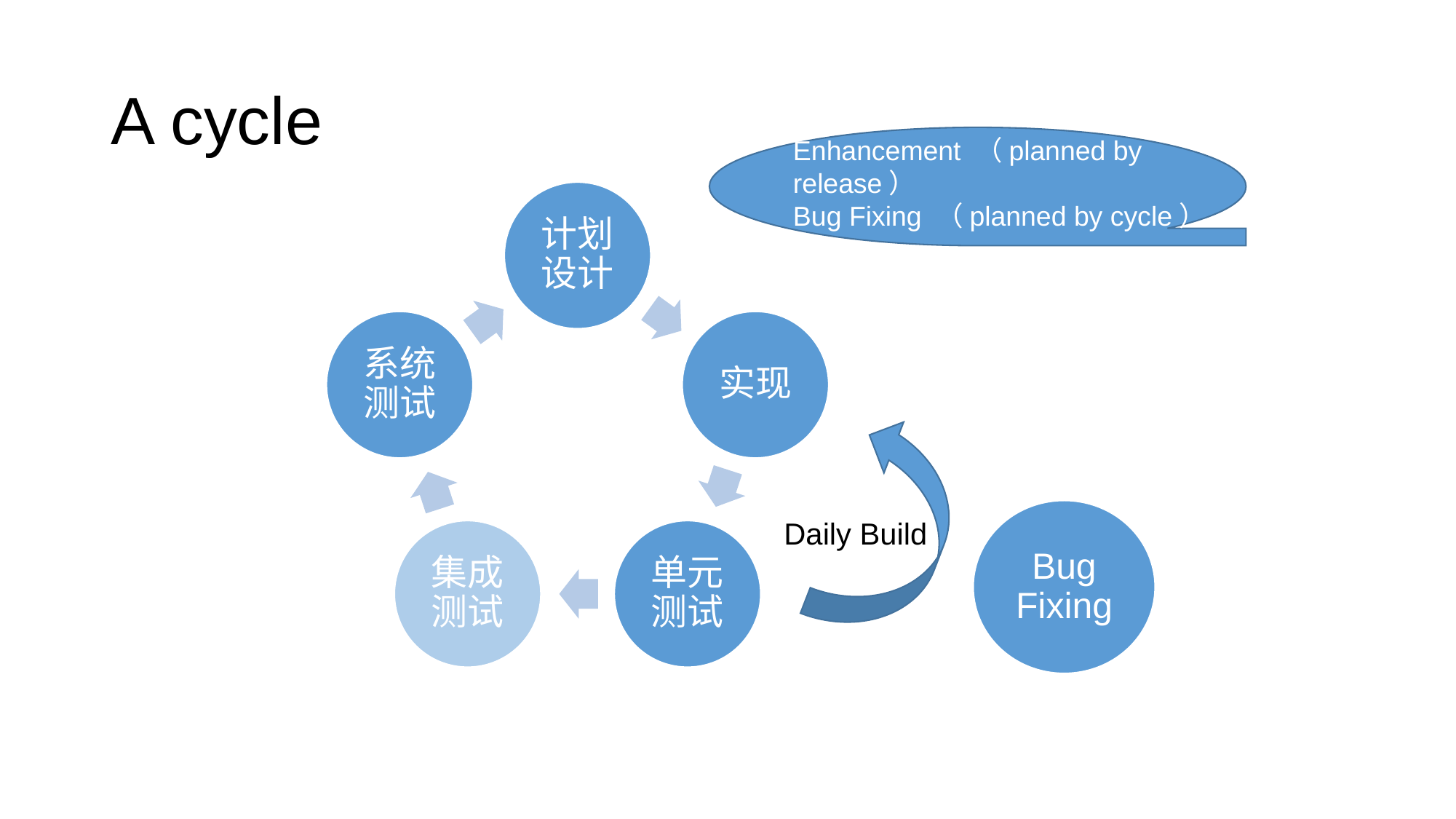

# A cycle

Enhancement （planned by release）
Bug Fixing （planned by cycle）
计划设计

实现

单元测试

集成测试

系统测试

Bug Fixing
Daily Build
33